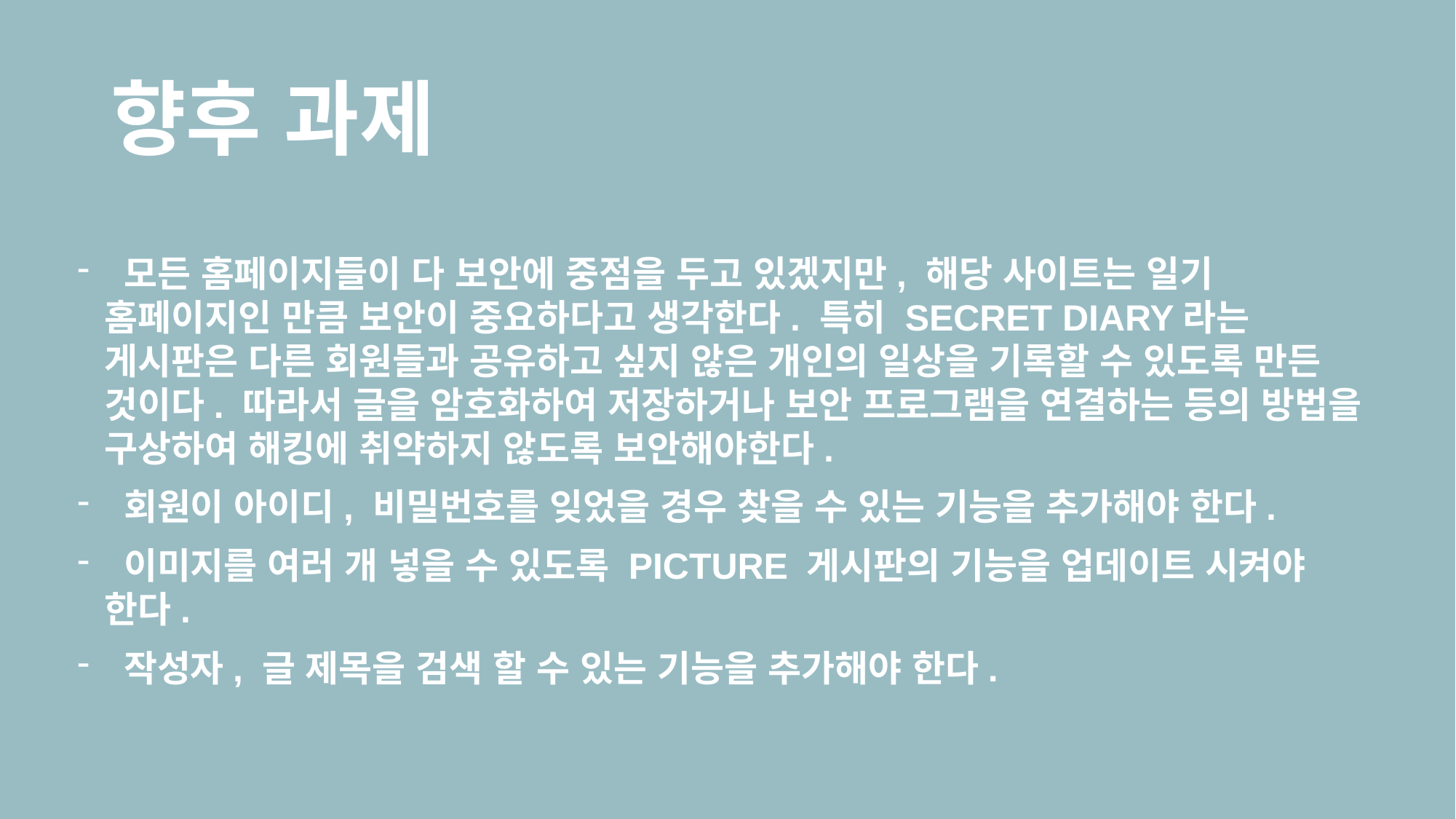

# 향후 과제
 모든 홈페이지들이 다 보안에 중점을 두고 있겠지만, 해당 사이트는 일기 홈페이지인 만큼 보안이 중요하다고 생각한다. 특히 SECRET DIARY라는 게시판은 다른 회원들과 공유하고 싶지 않은 개인의 일상을 기록할 수 있도록 만든 것이다. 따라서 글을 암호화하여 저장하거나 보안 프로그램을 연결하는 등의 방법을 구상하여 해킹에 취약하지 않도록 보안해야한다.
 회원이 아이디, 비밀번호를 잊었을 경우 찾을 수 있는 기능을 추가해야 한다.
 이미지를 여러 개 넣을 수 있도록 PICTURE 게시판의 기능을 업데이트 시켜야 한다.
 작성자, 글 제목을 검색 할 수 있는 기능을 추가해야 한다.